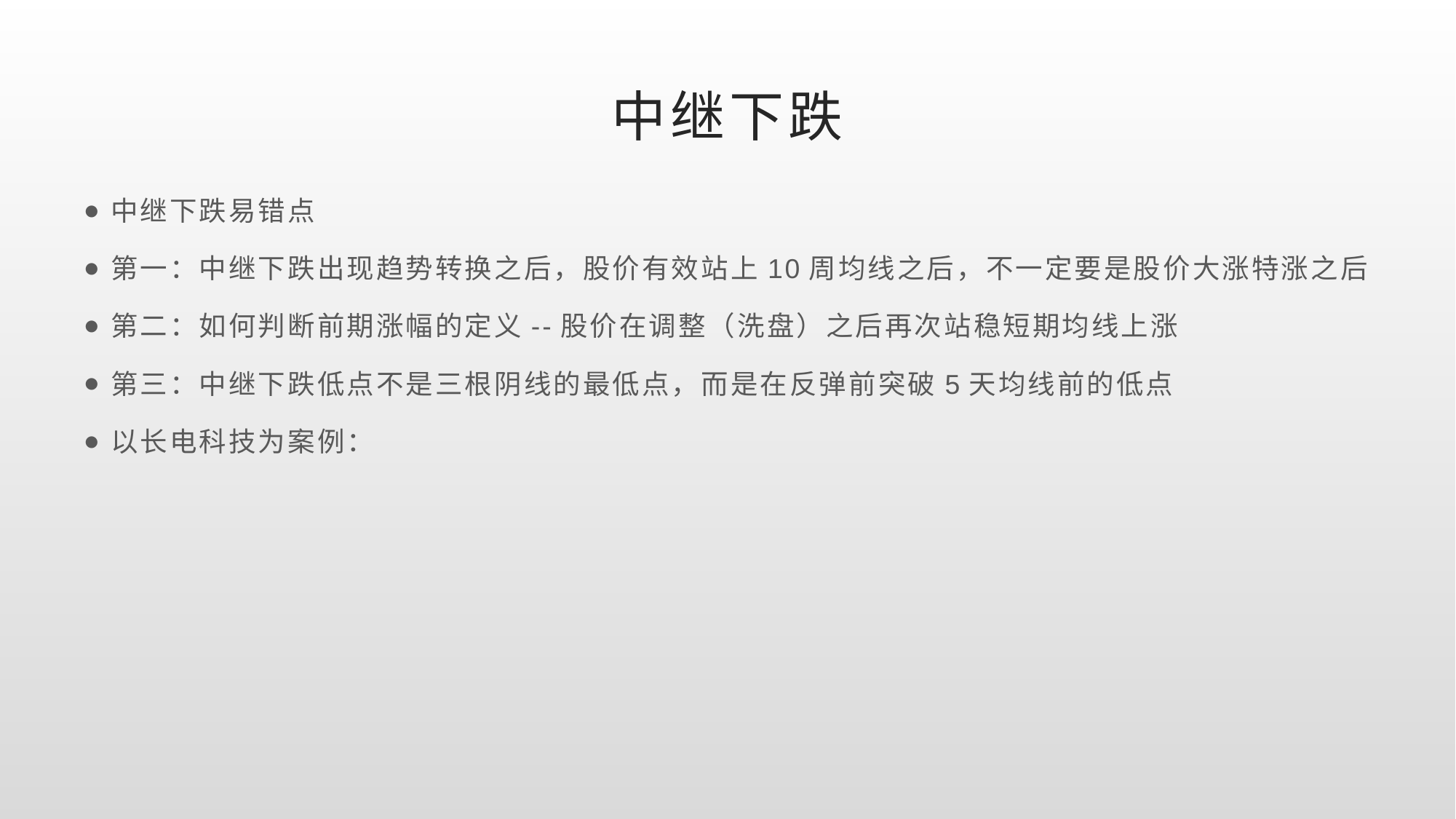

# 中继下跌
中继下跌易错点
第一：中继下跌出现趋势转换之后，股价有效站上10周均线之后，不一定要是股价大涨特涨之后
第二：如何判断前期涨幅的定义--股价在调整（洗盘）之后再次站稳短期均线上涨
第三：中继下跌低点不是三根阴线的最低点，而是在反弹前突破5天均线前的低点
以长电科技为案例：